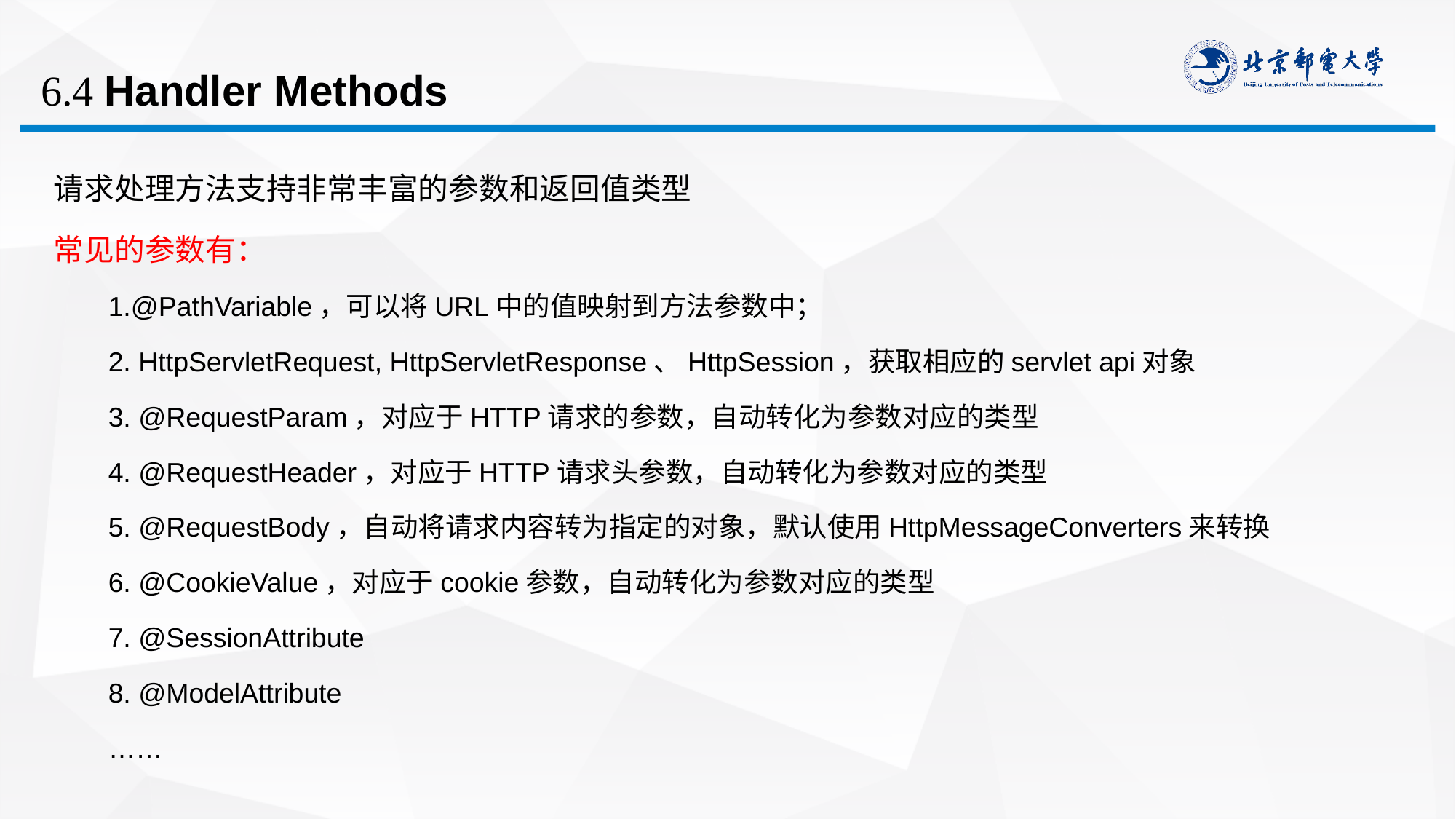

# 6.4 Handler Methods
请求处理方法支持非常丰富的参数和返回值类型
常见的参数有：
1.@PathVariable，可以将URL中的值映射到方法参数中；
2. HttpServletRequest, HttpServletResponse、HttpSession，获取相应的servlet api对象
3. @RequestParam，对应于HTTP请求的参数，自动转化为参数对应的类型
4. @RequestHeader，对应于HTTP请求头参数，自动转化为参数对应的类型
5. @RequestBody，自动将请求内容转为指定的对象，默认使用HttpMessageConverters来转换
6. @CookieValue，对应于cookie参数，自动转化为参数对应的类型
7. @SessionAttribute
8. @ModelAttribute
……